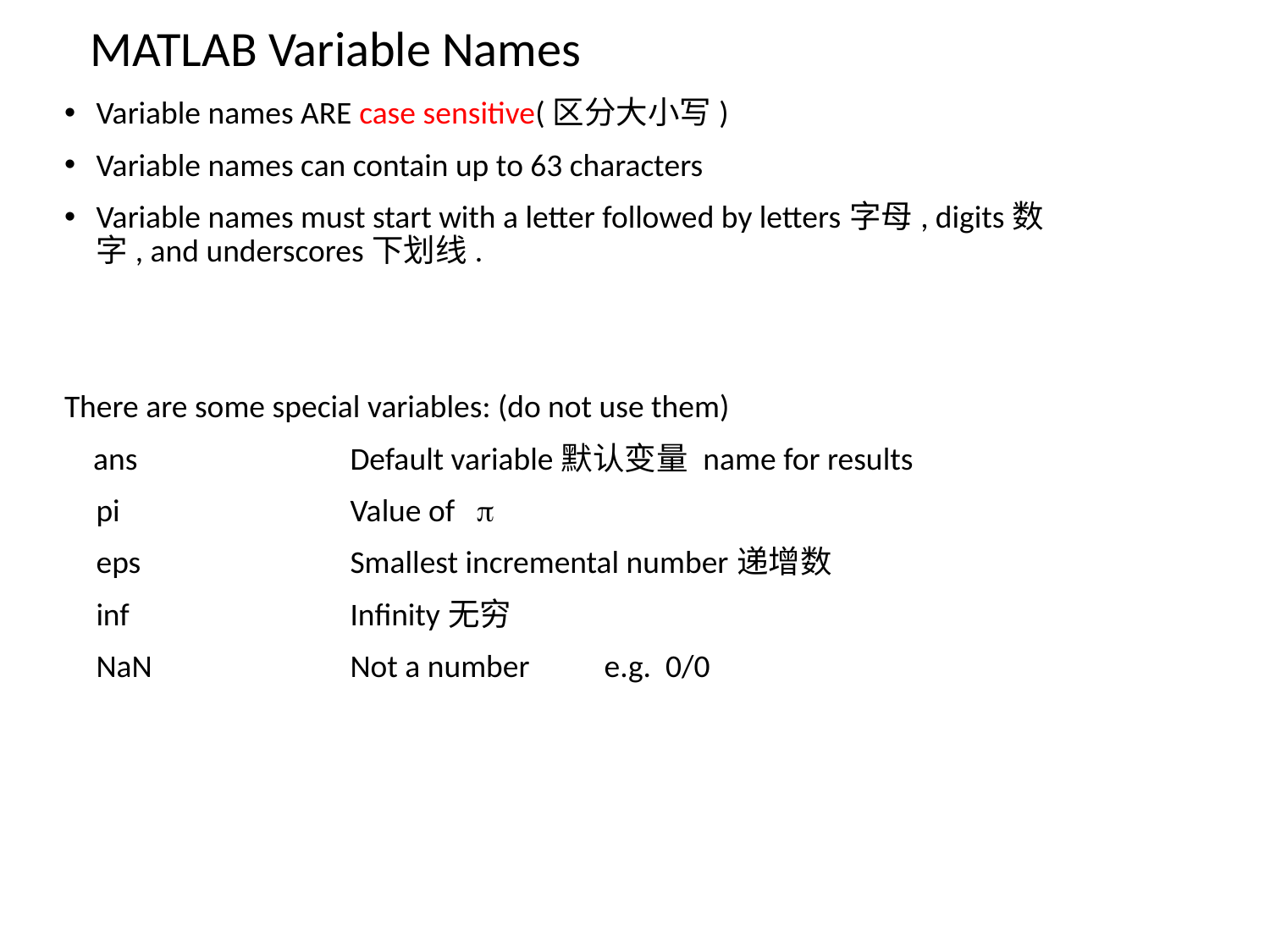

# MATLAB Variable Names
Variable names ARE case sensitive(区分大小写)
Variable names can contain up to 63 characters
Variable names must start with a letter followed by letters字母, digits数字, and underscores下划线.

There are some special variables: (do not use them)
    ans		Default variable默认变量 name for results
	pi		Value of   π
    	eps		Smallest incremental number递增数
	inf		Infinity无穷
	NaN		Not a number	e.g.  0/0

7